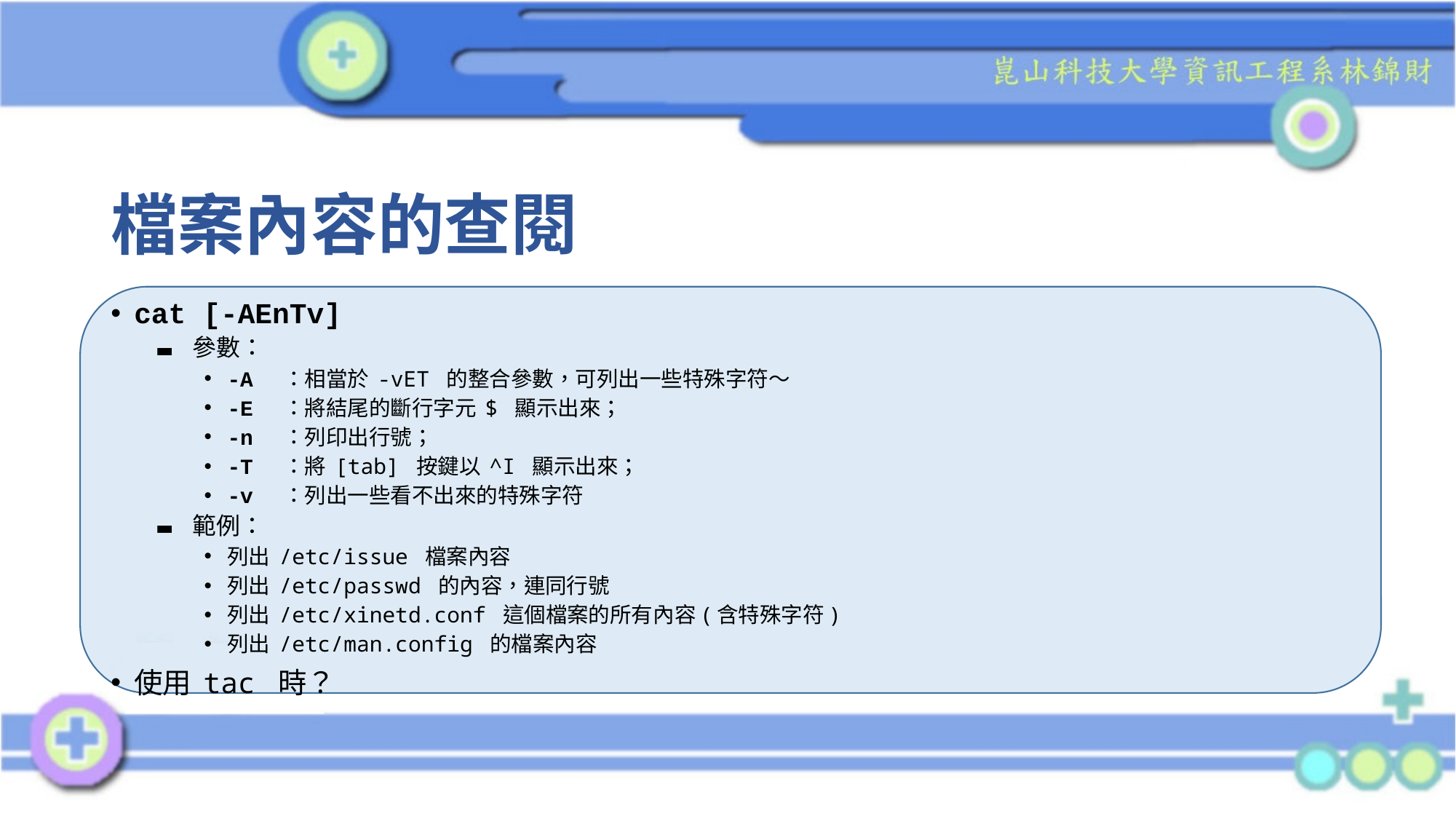

# 檔案內容的查閱

cat [-AEnTv]
參數：
-A  ：相當於 -vET 的整合參數，可列出一些特殊字符～
-E  ：將結尾的斷行字元 $ 顯示出來；
-n  ：列印出行號；
-T  ：將 [tab] 按鍵以 ^I 顯示出來；
-v  ：列出一些看不出來的特殊字符
範例：
列出 /etc/issue 檔案內容
列出 /etc/passwd 的內容，連同行號
列出 /etc/xinetd.conf 這個檔案的所有內容(含特殊字符)
列出 /etc/man.config 的檔案內容
使用 tac 時？